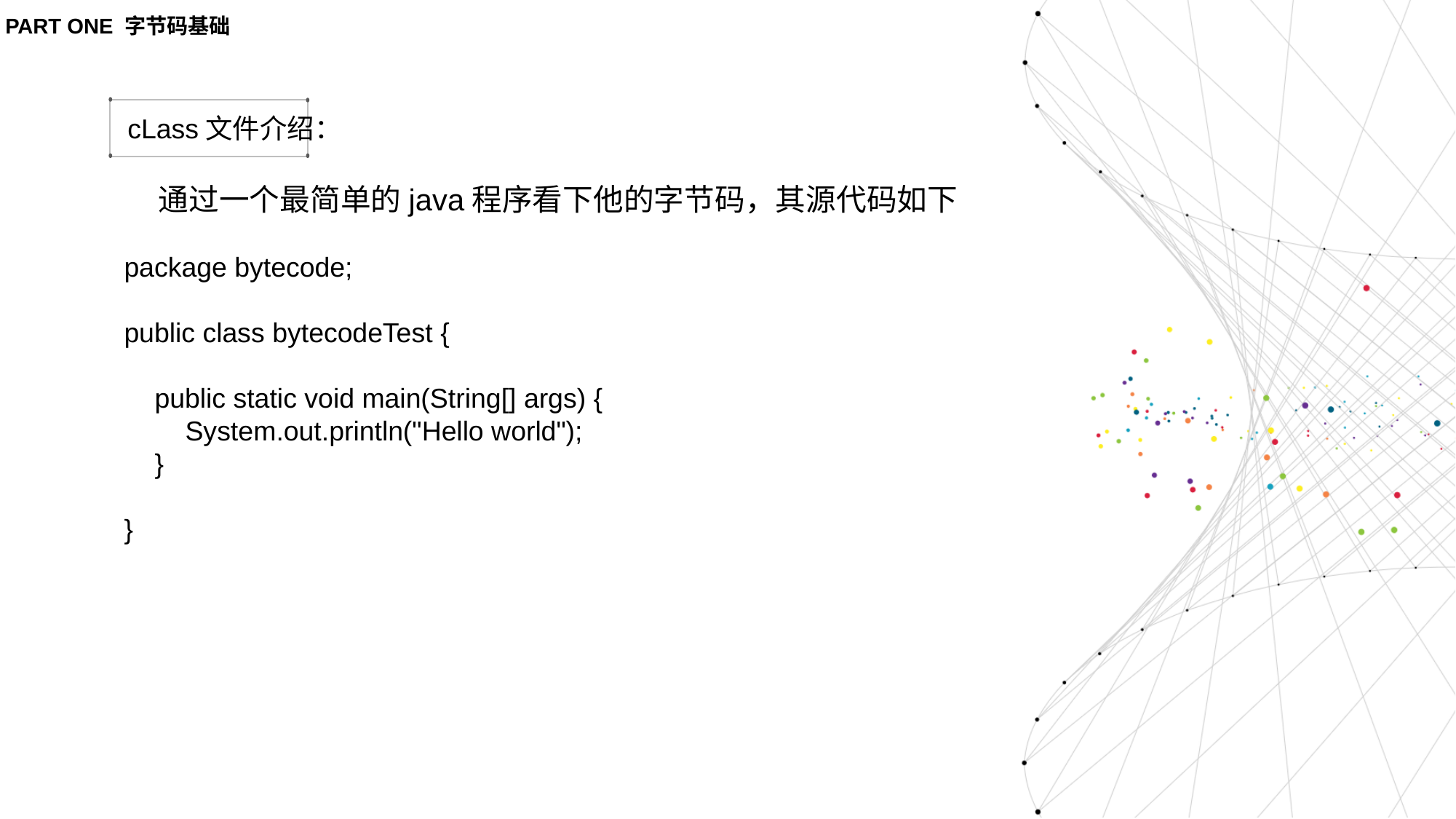

PART ONE 字节码基础

cLass文件介绍：
    通过一个最简单的java程序看下他的字节码，其源代码如下

package bytecode;

public class bytecodeTest {

    public static void main(String[] args) {
        System.out.println("Hello world");
    }

}